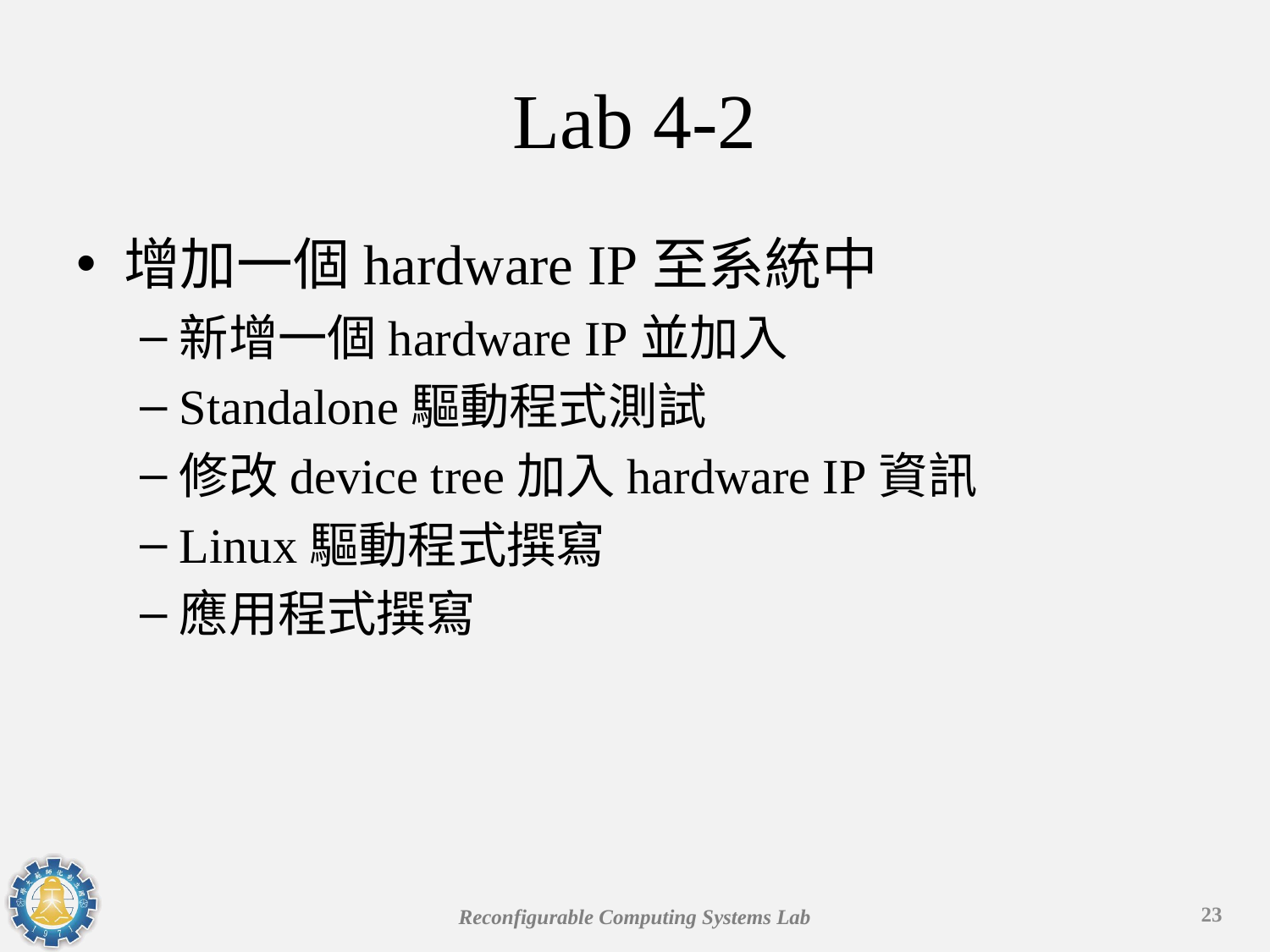

# Lab 4-2
增加一個hardware IP至系統中
新增一個hardware IP並加入
Standalone驅動程式測試
修改device tree加入hardware IP資訊
Linux驅動程式撰寫
應用程式撰寫
23